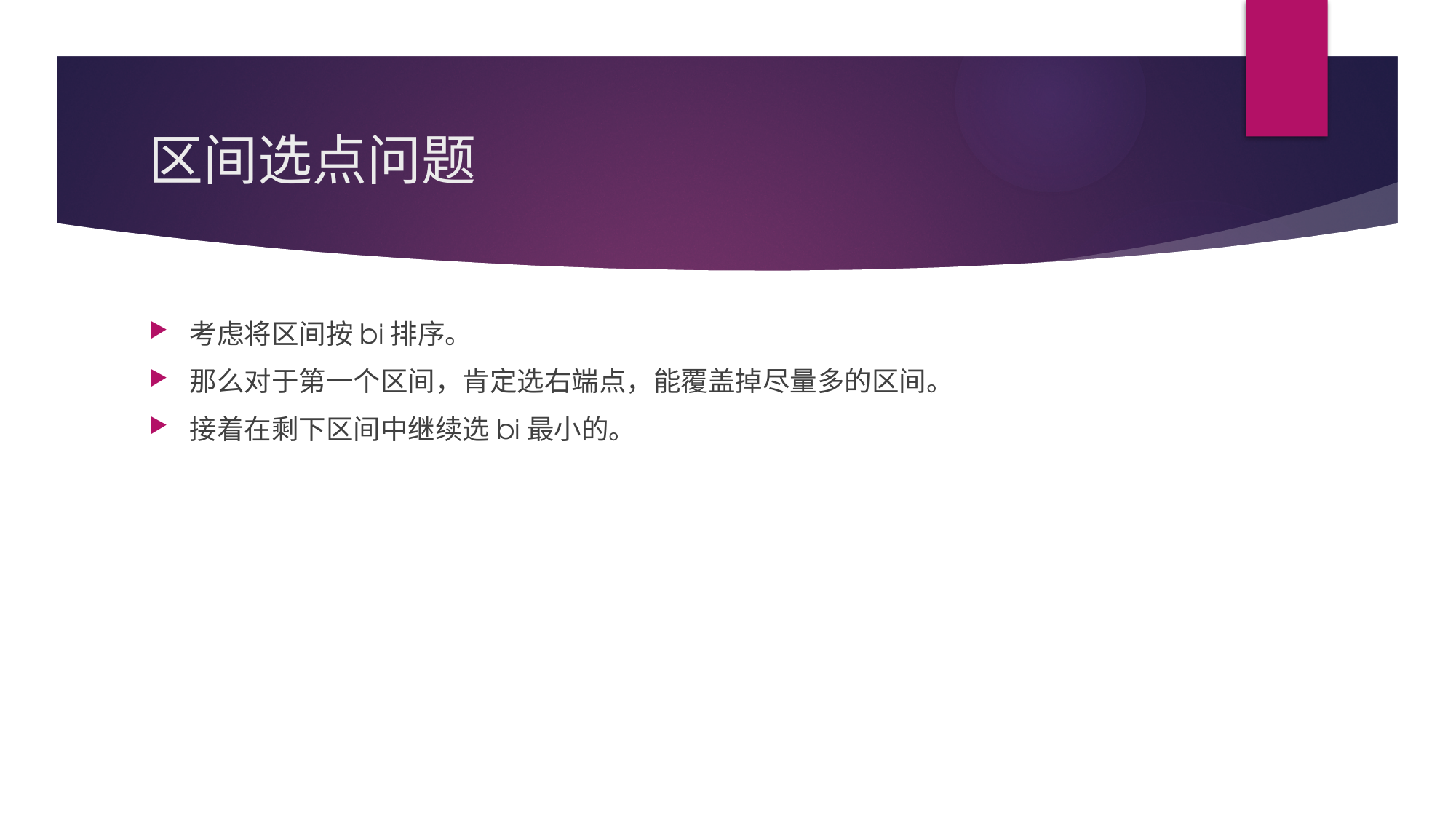

# 区间选点问题
考虑将区间按bi排序。
那么对于第一个区间，肯定选右端点，能覆盖掉尽量多的区间。
接着在剩下区间中继续选bi最小的。